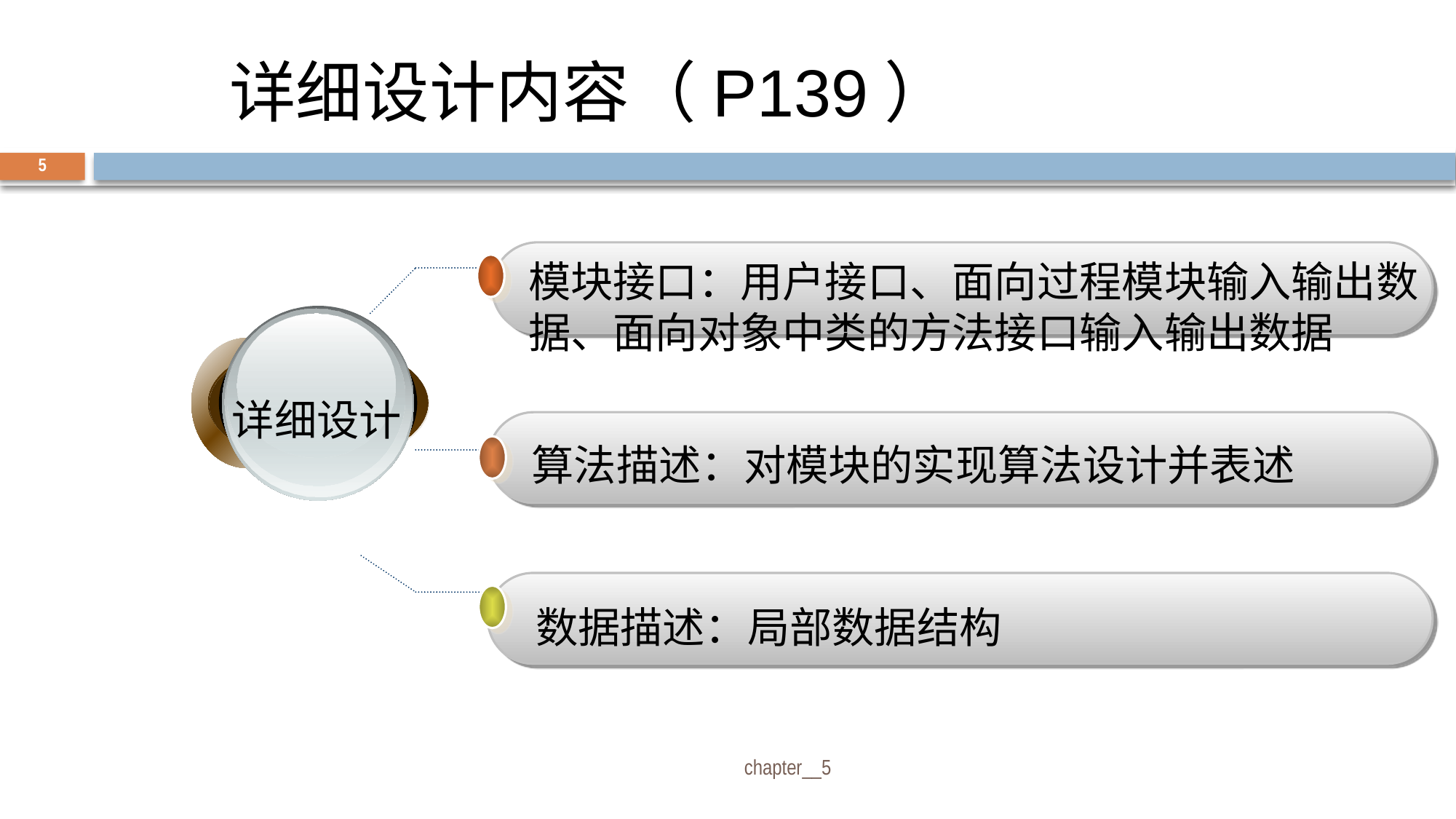

# 详细设计内容（P139）
5

模块接口：用户接口、面向过程模块输入输出数据、面向对象中类的方法接口输入输出数据

详细设计

算法描述：对模块的实现算法设计并表述

数据描述：局部数据结构
 chapter__5